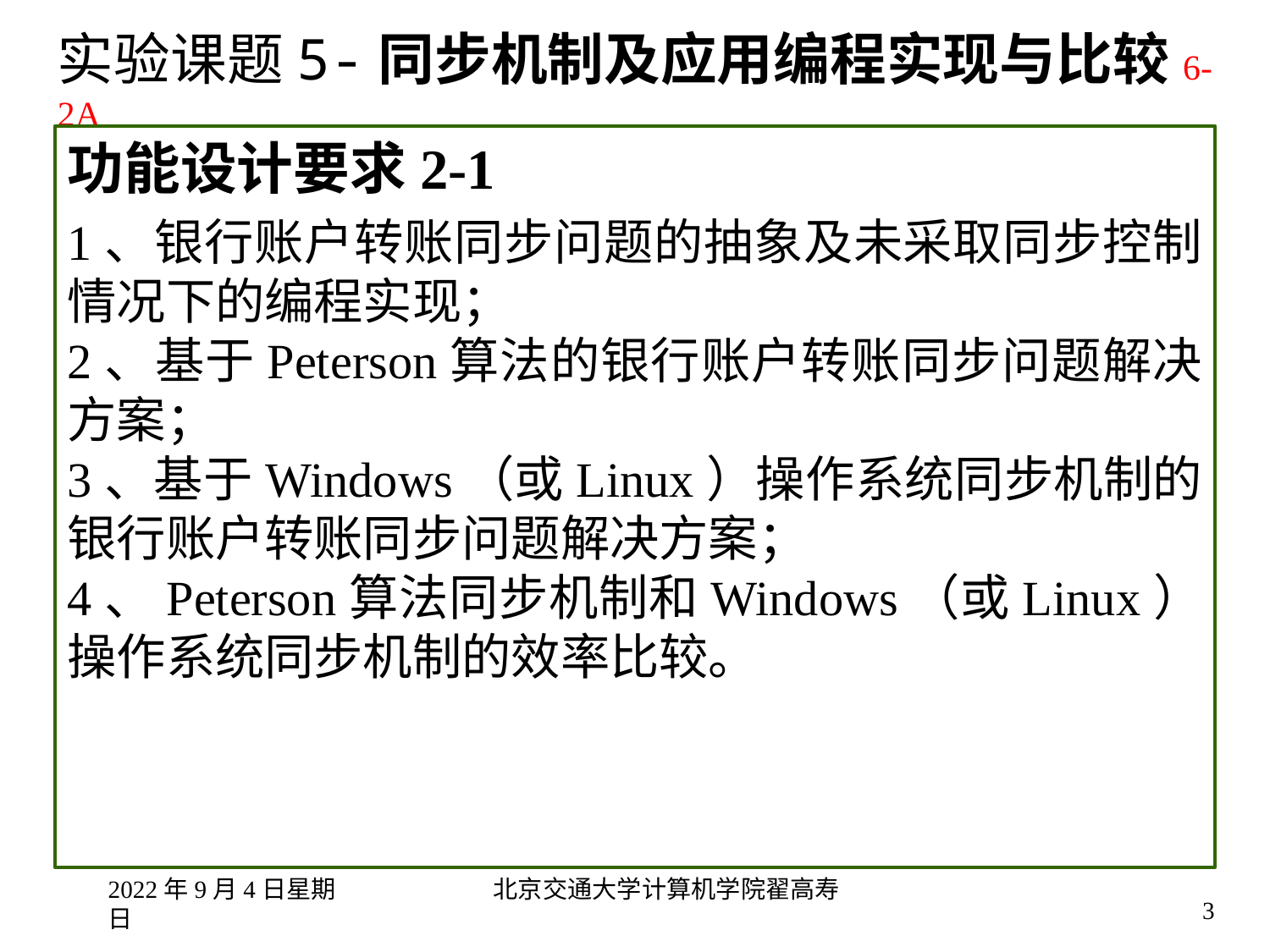

# 实验课题5-同步机制及应用编程实现与比较6-2A
功能设计要求2-1
1、银行账户转账同步问题的抽象及未采取同步控制情况下的编程实现；
2、基于Peterson算法的银行账户转账同步问题解决方案；
3、基于Windows（或Linux）操作系统同步机制的银行账户转账同步问题解决方案；
4、Peterson算法同步机制和Windows（或Linux）操作系统同步机制的效率比较。
2022年9月4日星期日
北京交通大学计算机学院翟高寿
3